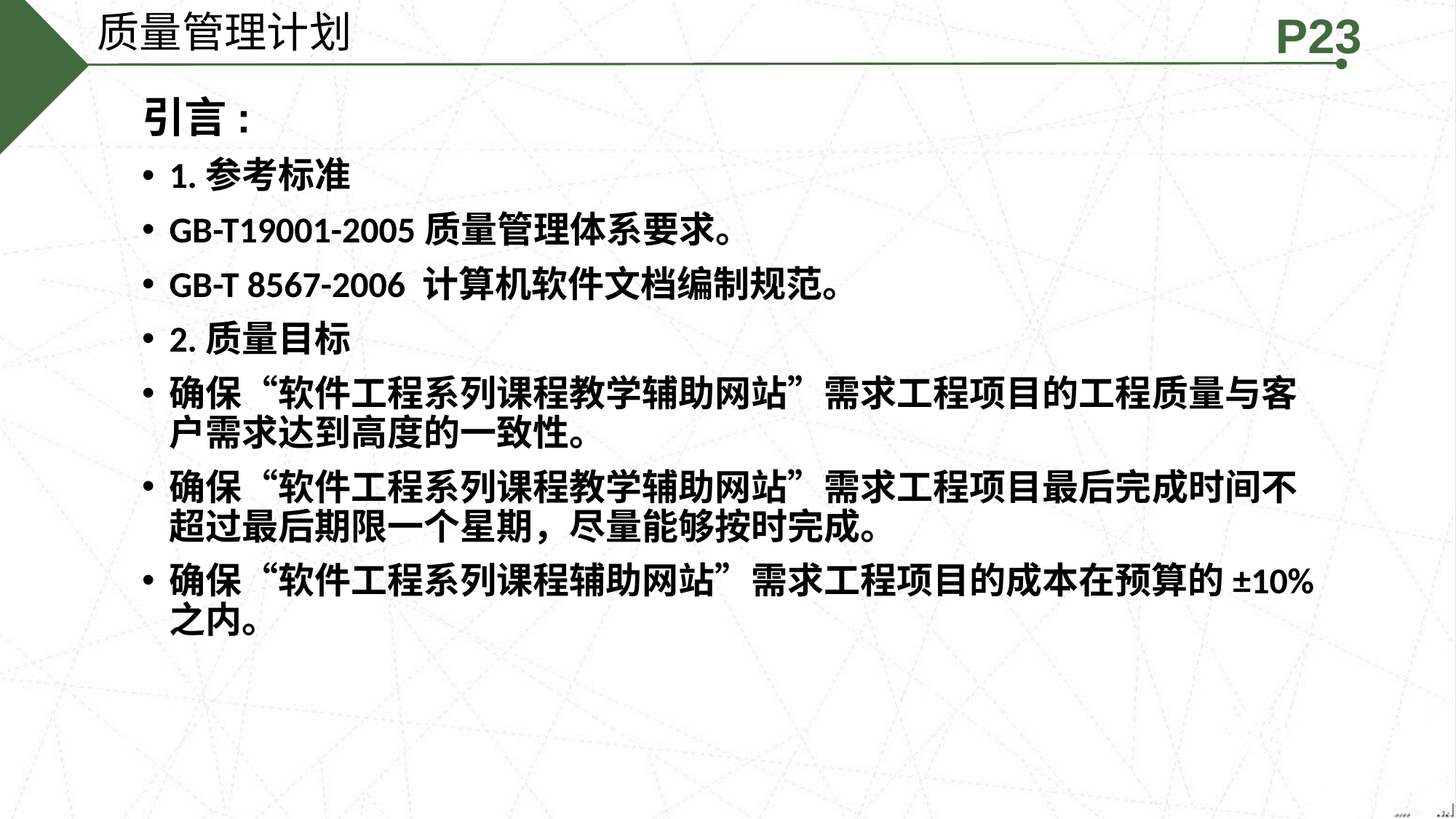

质量管理计划
P23

引言:
1.参考标准
GB-T19001-2005质量管理体系要求。
GB-T 8567-2006 计算机软件文档编制规范。
2.质量目标
确保“软件工程系列课程教学辅助网站”需求工程项目的工程质量与客户需求达到高度的一致性。
确保“软件工程系列课程教学辅助网站”需求工程项目最后完成时间不超过最后期限一个星期，尽量能够按时完成。
确保“软件工程系列课程辅助网站”需求工程项目的成本在预算的±10%之内。